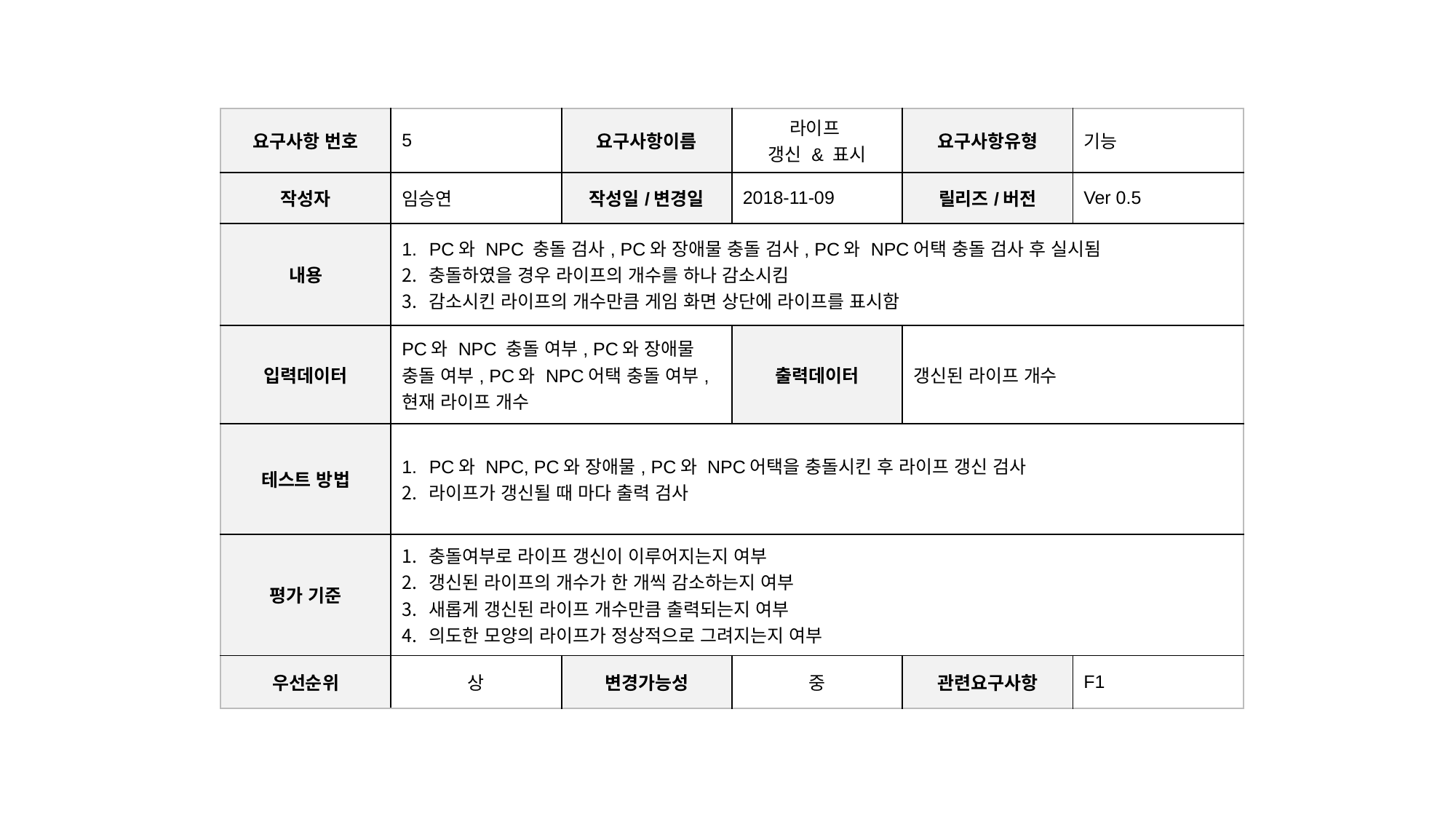

| 요구사항 번호 | 5 | 요구사항이름 | 라이프 갱신 & 표시 | 요구사항유형 | 기능 |
| --- | --- | --- | --- | --- | --- |
| 작성자 | 임승연 | 작성일/변경일 | 2018-11-09 | 릴리즈/버전 | Ver 0.5 |
| 내용 | PC와 NPC 충돌 검사, PC와 장애물 충돌 검사, PC와 NPC어택 충돌 검사 후 실시됨 충돌하였을 경우 라이프의 개수를 하나 감소시킴 감소시킨 라이프의 개수만큼 게임 화면 상단에 라이프를 표시함 |  |  |  |  |
| 입력데이터 | PC와 NPC 충돌 여부, PC와 장애물 충돌 여부, PC와 NPC어택 충돌 여부, 현재 라이프 개수 |  | 출력데이터 | 갱신된 라이프 개수 |  |
| 테스트 방법 | PC와 NPC, PC와 장애물, PC와 NPC어택을 충돌시킨 후 라이프 갱신 검사 라이프가 갱신될 때 마다 출력 검사 |  |  |  |  |
| 평가 기준 | 충돌여부로 라이프 갱신이 이루어지는지 여부 갱신된 라이프의 개수가 한 개씩 감소하는지 여부 새롭게 갱신된 라이프 개수만큼 출력되는지 여부 의도한 모양의 라이프가 정상적으로 그려지는지 여부 |  |  |  |  |
| 우선순위 | 상 | 변경가능성 | 중 | 관련요구사항 | F1 |